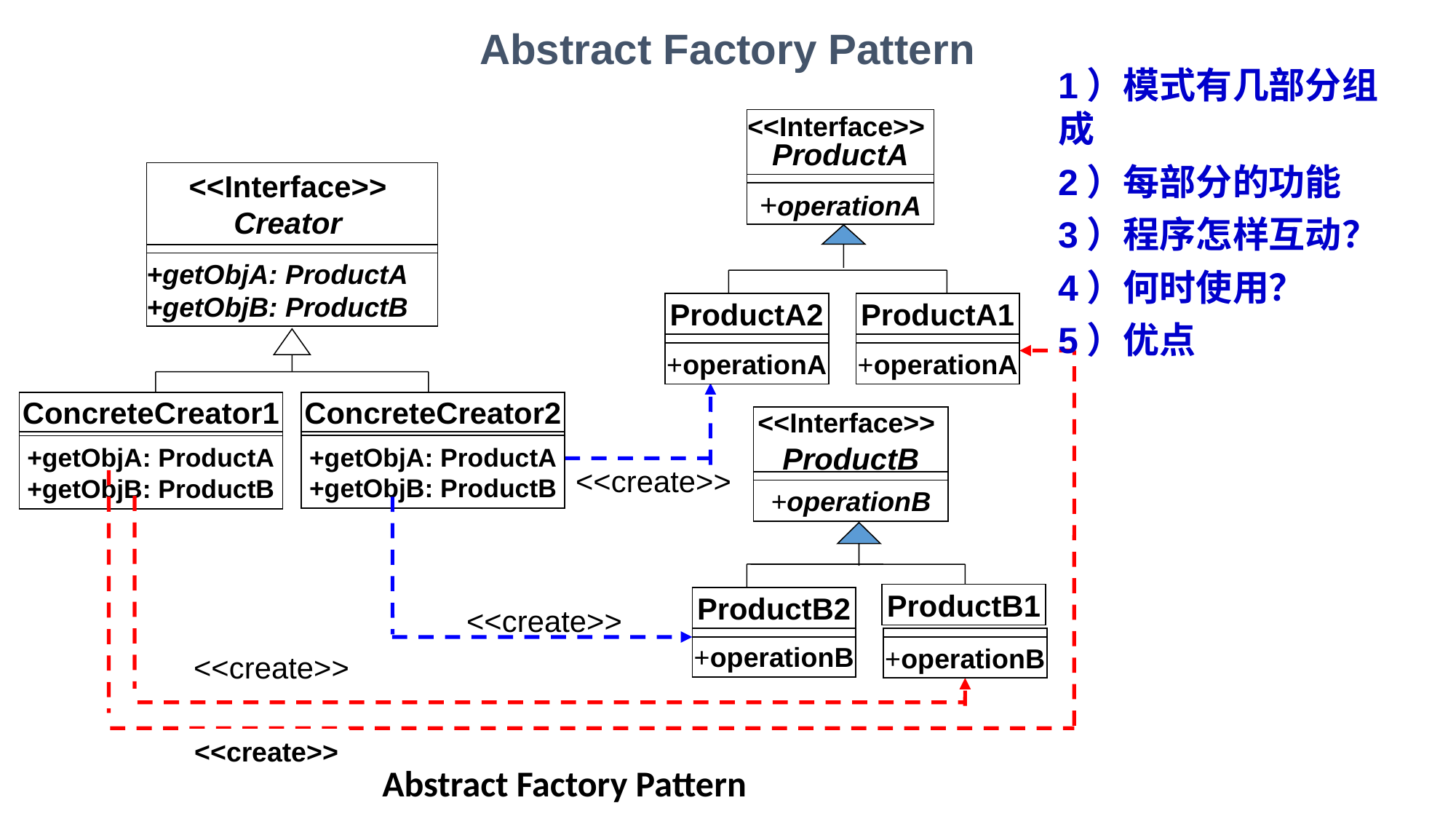

Abstract Factory Pattern
1）模式有几部分组成
2）每部分的功能
3）程序怎样互动？
4）何时使用？
5）优点
<<Interface>>
ProductA
<<Interface>>
Creator

+getObjA: ProductA
+getObjB: ProductB

ConcreteCreator1
ConcreteCreator2

+getObjA: ProductA
+getObjB: ProductB
+getObjA: ProductA
+getObjB: ProductB

+operationA

ProductA2
ProductA1

+operationA
+operationA

<<Interface>>
ProductB
<<create>>

+operationB

ProductB1
ProductB2
<<create>>
ProductB1

+operationB

+operationB
<<create>>

<<create>>
Abstract Factory Pattern